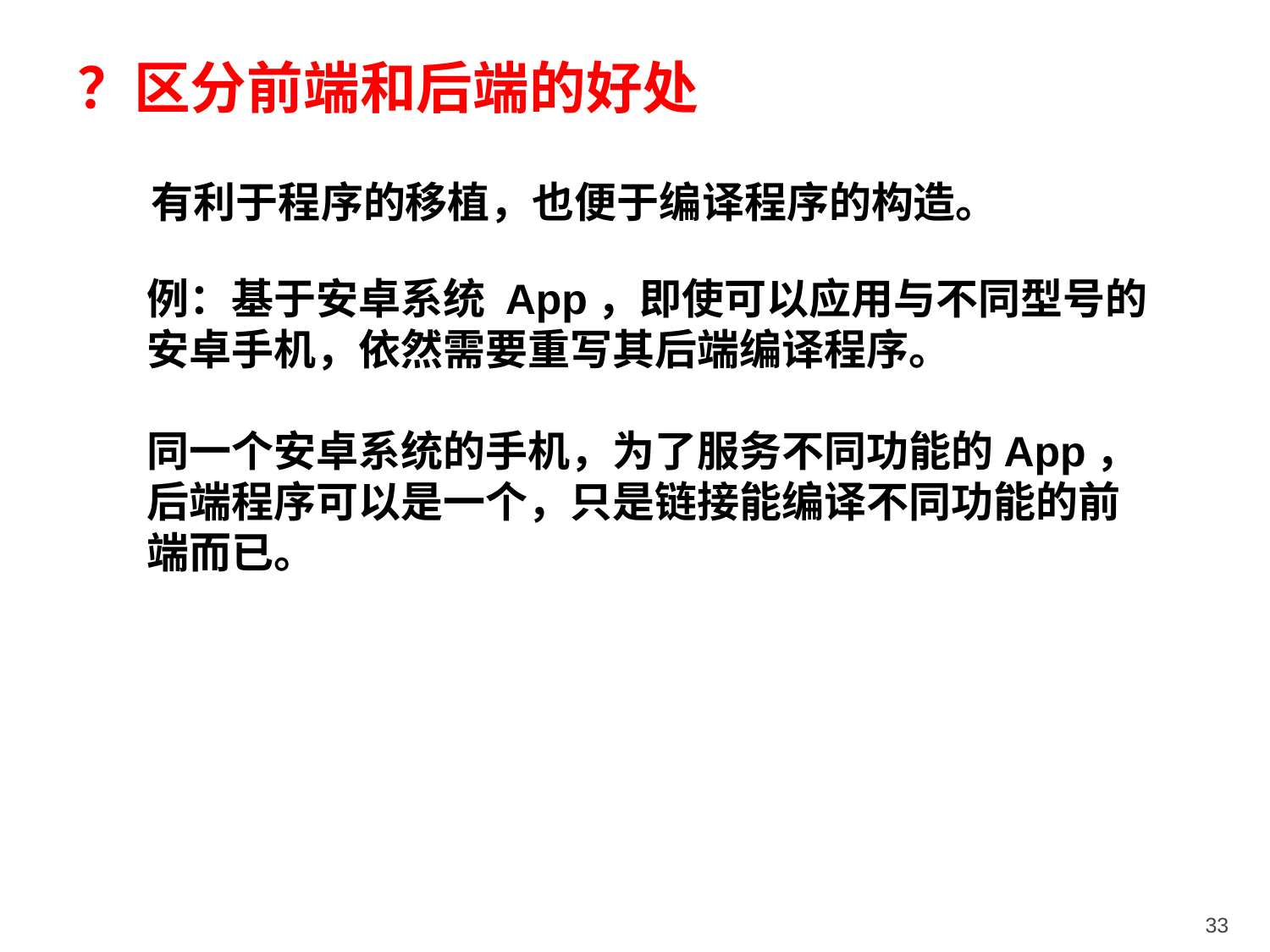

？区分前端和后端的好处
有利于程序的移植，也便于编译程序的构造。
例：基于安卓系统 App，即使可以应用与不同型号的安卓手机，依然需要重写其后端编译程序。

同一个安卓系统的手机，为了服务不同功能的App，后端程序可以是一个，只是链接能编译不同功能的前端而已。
33